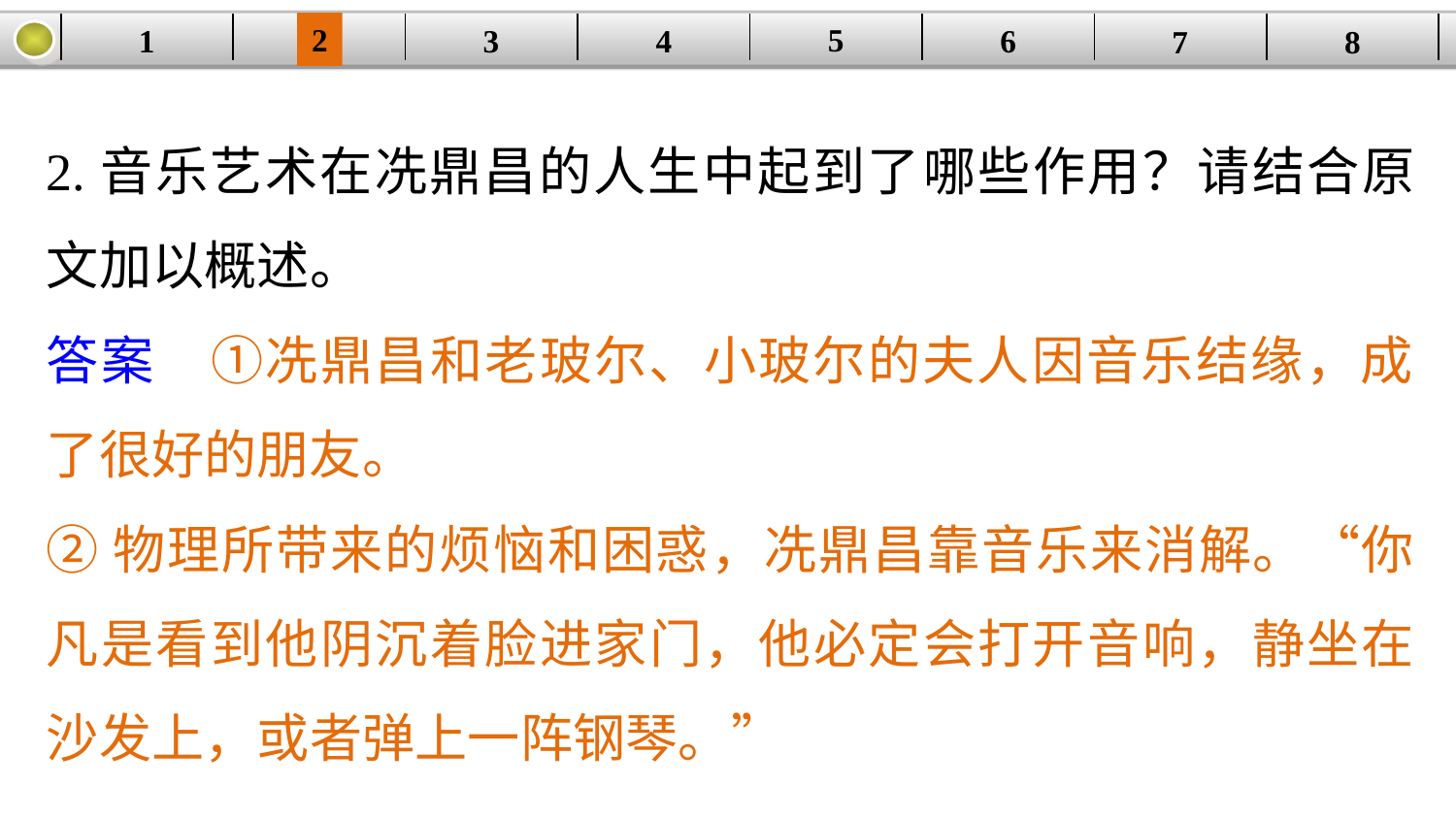

5
2
1
4
6
|  |  |  |  |  |  |  |  |
| --- | --- | --- | --- | --- | --- | --- | --- |
3
8
7

2.音乐艺术在冼鼎昌的人生中起到了哪些作用？请结合原文加以概述。
答案　①冼鼎昌和老玻尔、小玻尔的夫人因音乐结缘，成了很好的朋友。
②物理所带来的烦恼和困惑，冼鼎昌靠音乐来消解。“你凡是看到他阴沉着脸进家门，他必定会打开音响，静坐在沙发上，或者弹上一阵钢琴。”